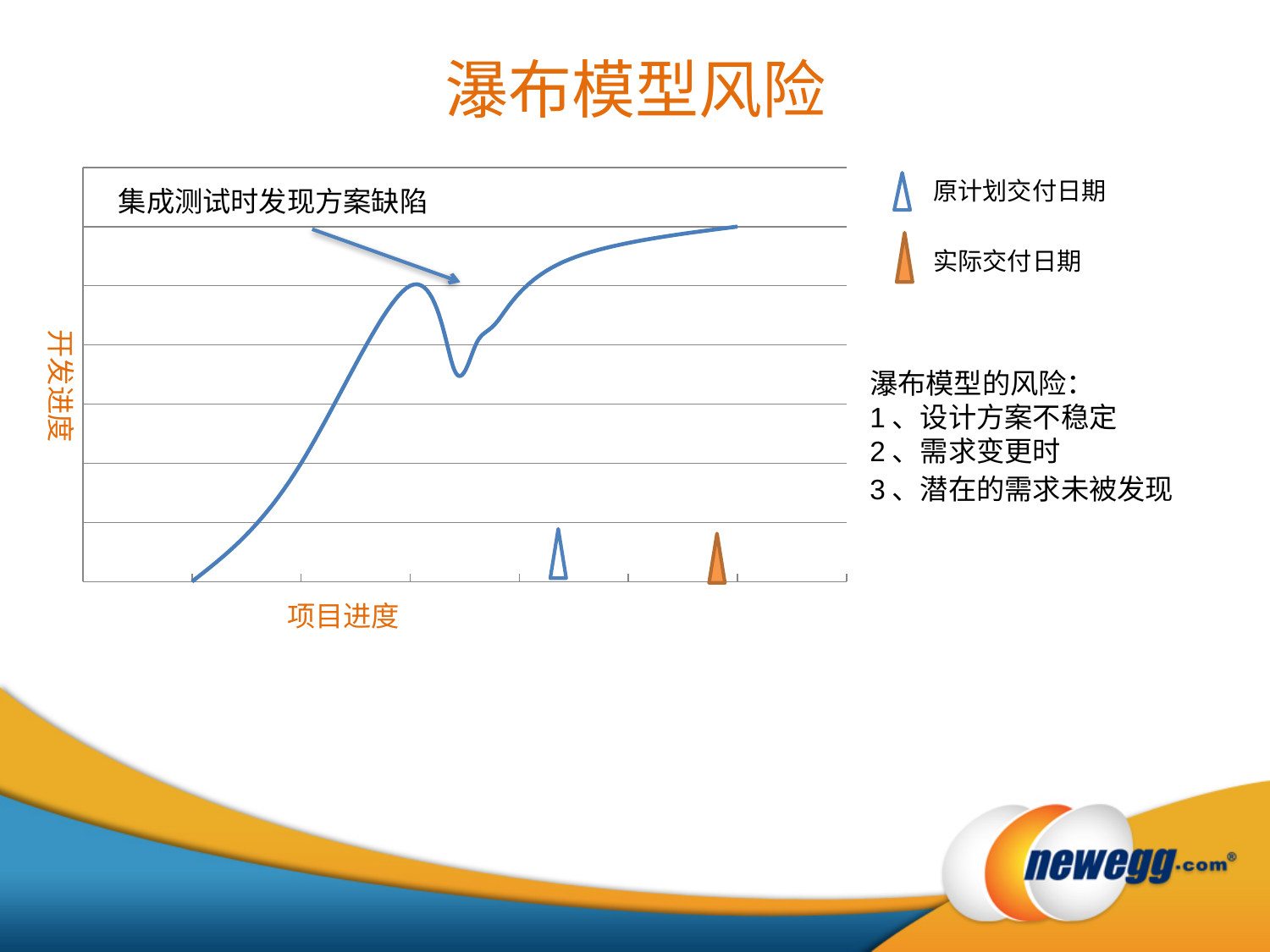

# 瀑布模型风险

### Chart

| Category | 开发进度 |
|---|---|
原计划交付日期

集成测试时发现方案缺陷

实际交付日期
开发进度
瀑布模型的风险：
1、设计方案不稳定
2、需求变更时
3、潜在的需求未被发现

项目进度